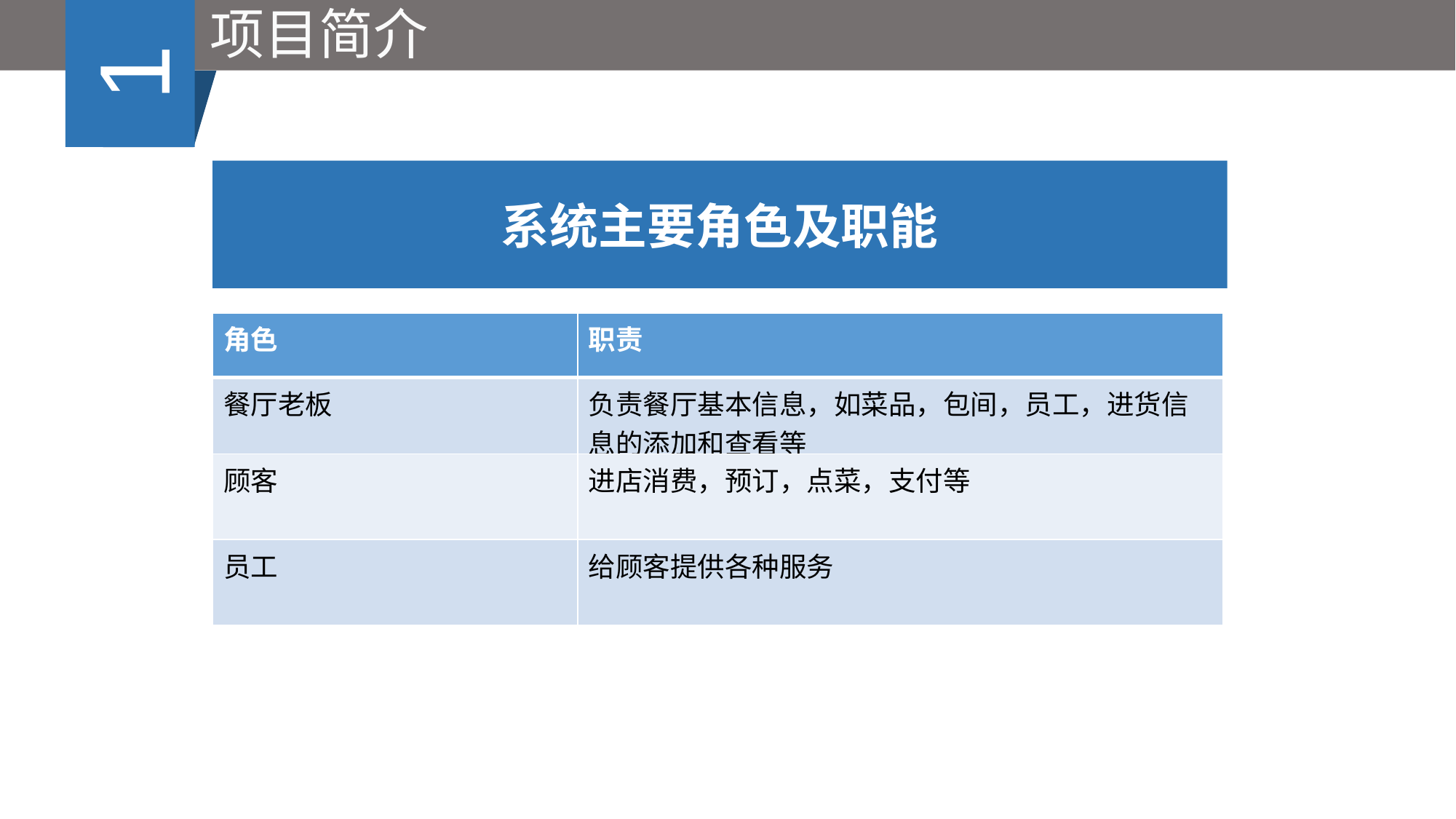

项目简介
1

国内研究
国外研究

系统主要角色及职能
| 角色 | 职责 |
| --- | --- |
| 餐厅老板 | 负责餐厅基本信息，如菜品，包间，员工，进货信息的添加和查看等 |
| 顾客 | 进店消费，预订，点菜，支付等 |
| 员工 | 给顾客提供各种服务 |
企业机构管理员：负责赛事的发布、新闻和动态的发布等。
在校学生：          组队参加比赛、提交作品、查看成绩等。
校方管理员：       负责本校参赛信息的审核。
评委：                 负责作品的审核和成绩提交。
超级管理员：       负责各种信息的综合管理。